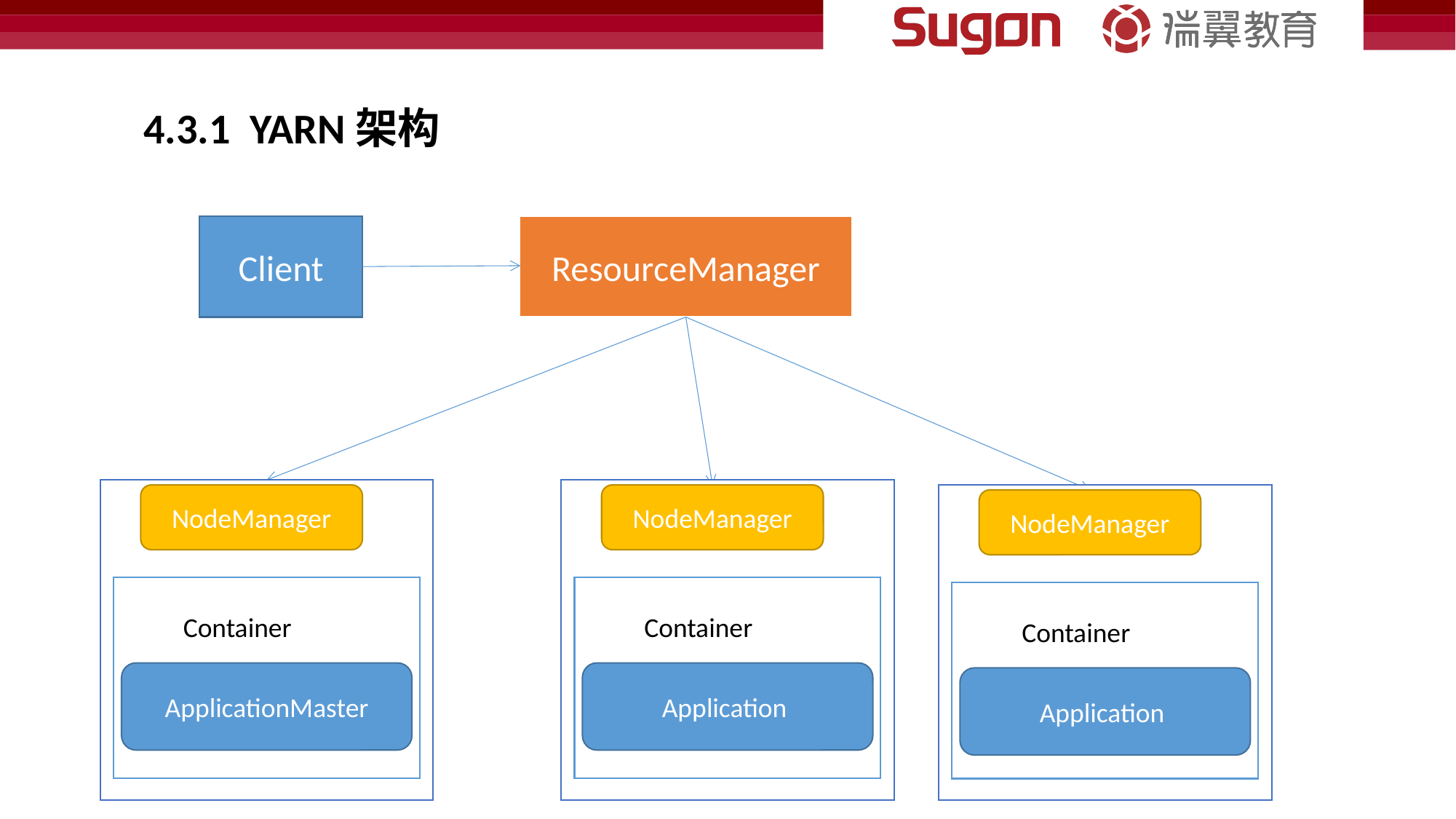

4.3.1  YARN架构
Client
ResourceManager

NodeManager
NodeManager

NodeManager

Container
Container
Container
ApplicationMaster
Application
Application